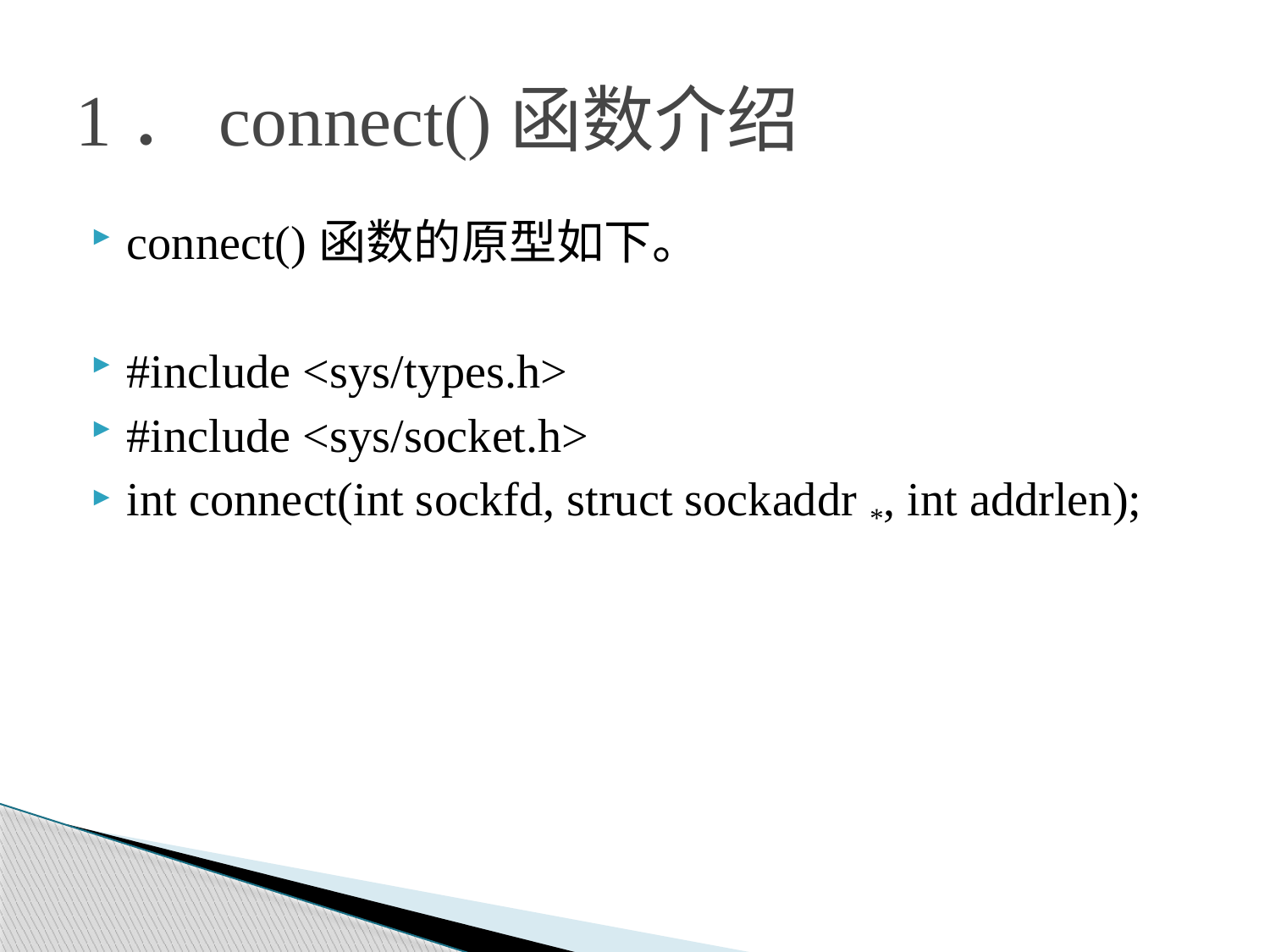

# 1．connect()函数介绍
connect()函数的原型如下。

#include <sys/types.h>
#include <sys/socket.h>
int connect(int sockfd, struct sockaddr *, int addrlen);